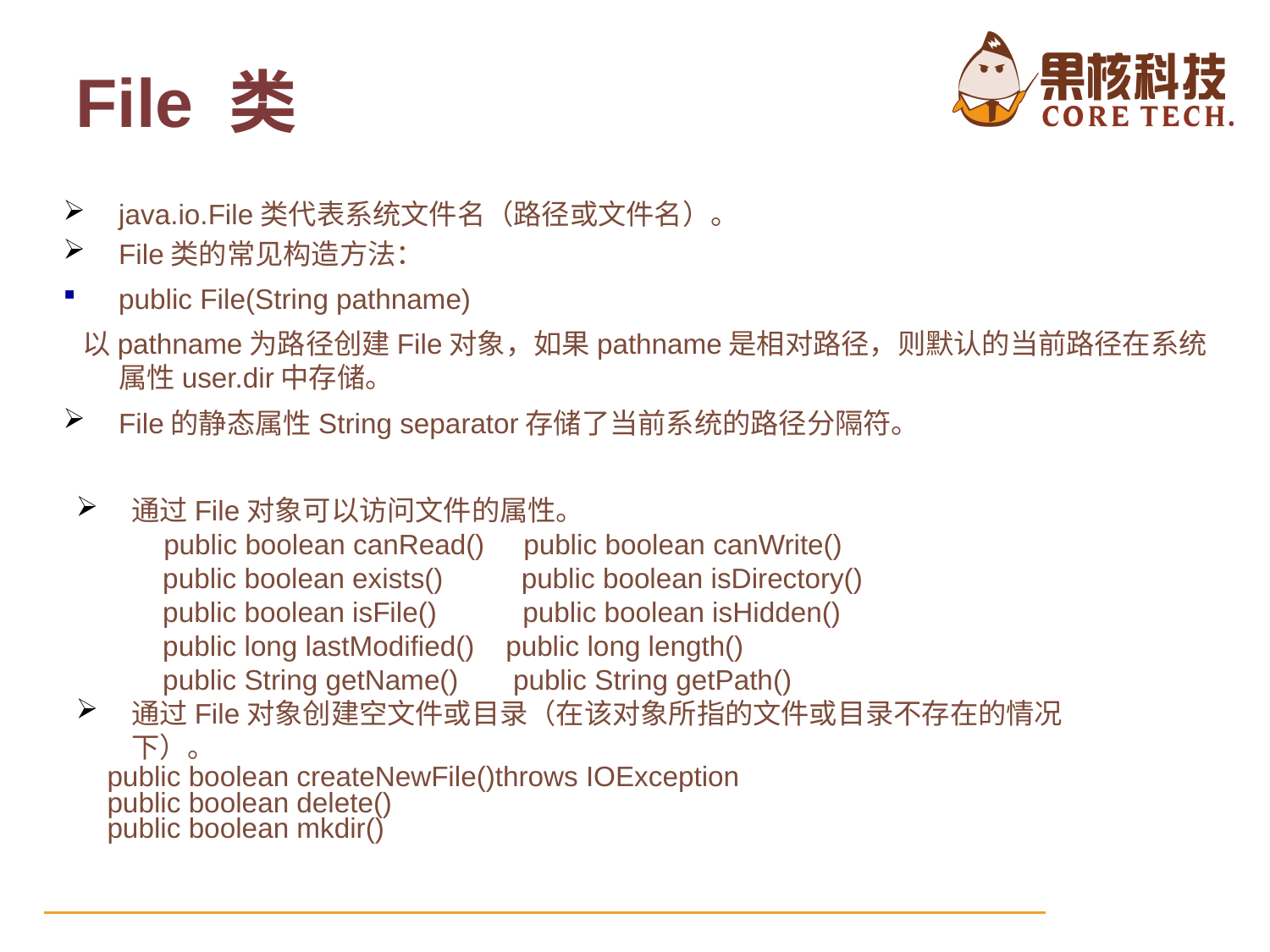

File 类
java.io.File类代表系统文件名（路径或文件名）。
File类的常见构造方法：
public File(String pathname)
  以pathname为路径创建File对象，如果pathname是相对路径，则默认的当前路径在系统属性user.dir中存储。
File的静态属性String separator存储了当前系统的路径分隔符。
通过File对象可以访问文件的属性。
    public boolean canRead()     public boolean canWrite()
    public boolean exists()          public boolean isDirectory()
    public boolean isFile()           public boolean isHidden()
    public long lastModified()    public long length()
    public String getName()       public String getPath()
通过File对象创建空文件或目录（在该对象所指的文件或目录不存在的情况下）。
    public boolean createNewFile()throws IOException
    public boolean delete()
    public boolean mkdir()